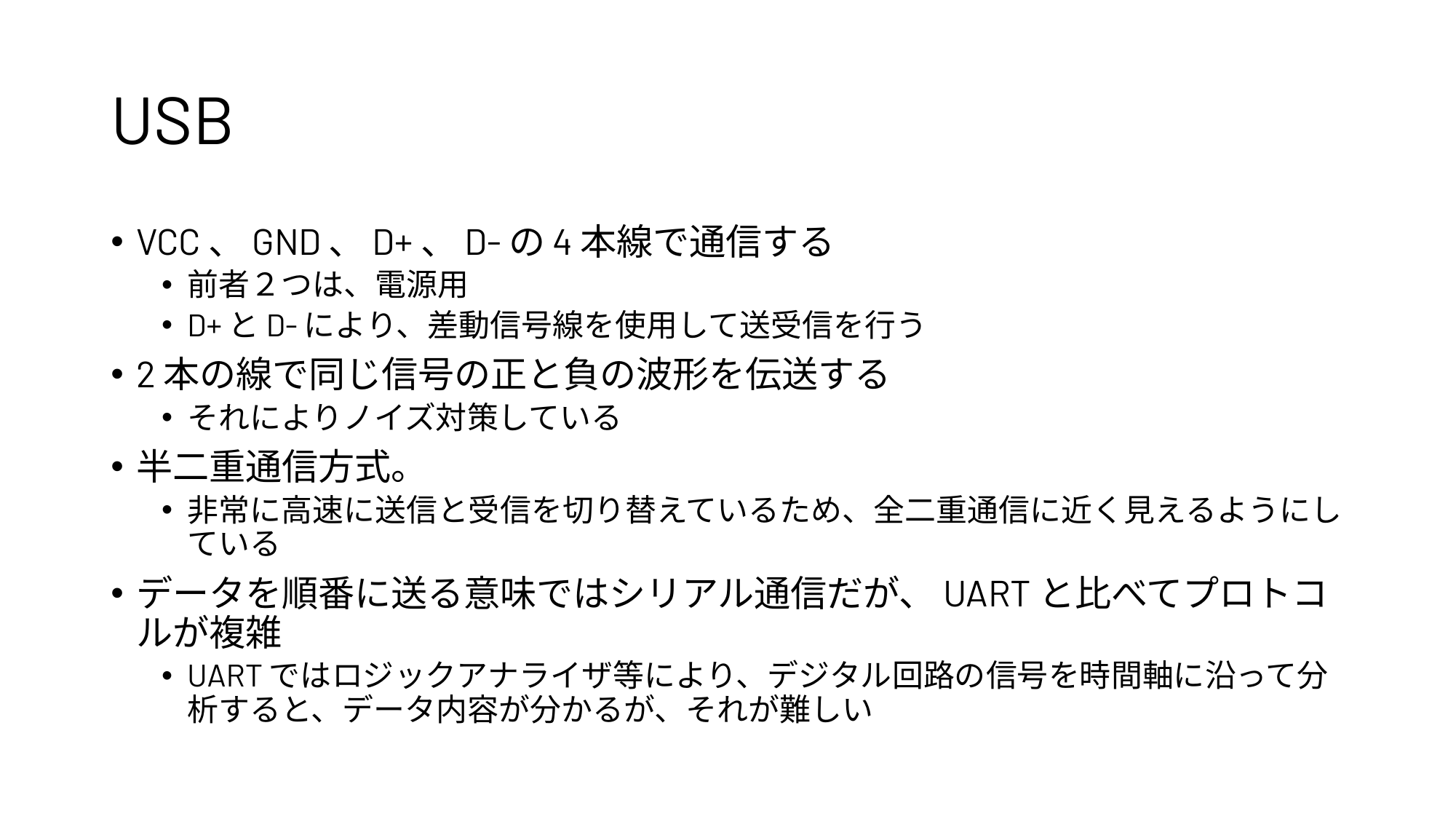

# USB
VCC、GND、D+、D-の4本線で通信する
前者２つは、電源用
D+とD-により、差動信号線を使用して送受信を行う
2本の線で同じ信号の正と負の波形を伝送する
それによりノイズ対策している
半二重通信方式。
非常に高速に送信と受信を切り替えているため、全二重通信に近く見えるようにしている
データを順番に送る意味ではシリアル通信だが、UARTと比べてプロトコルが複雑
UARTではロジックアナライザ等により、デジタル回路の信号を時間軸に沿って分析すると、データ内容が分かるが、それが難しい